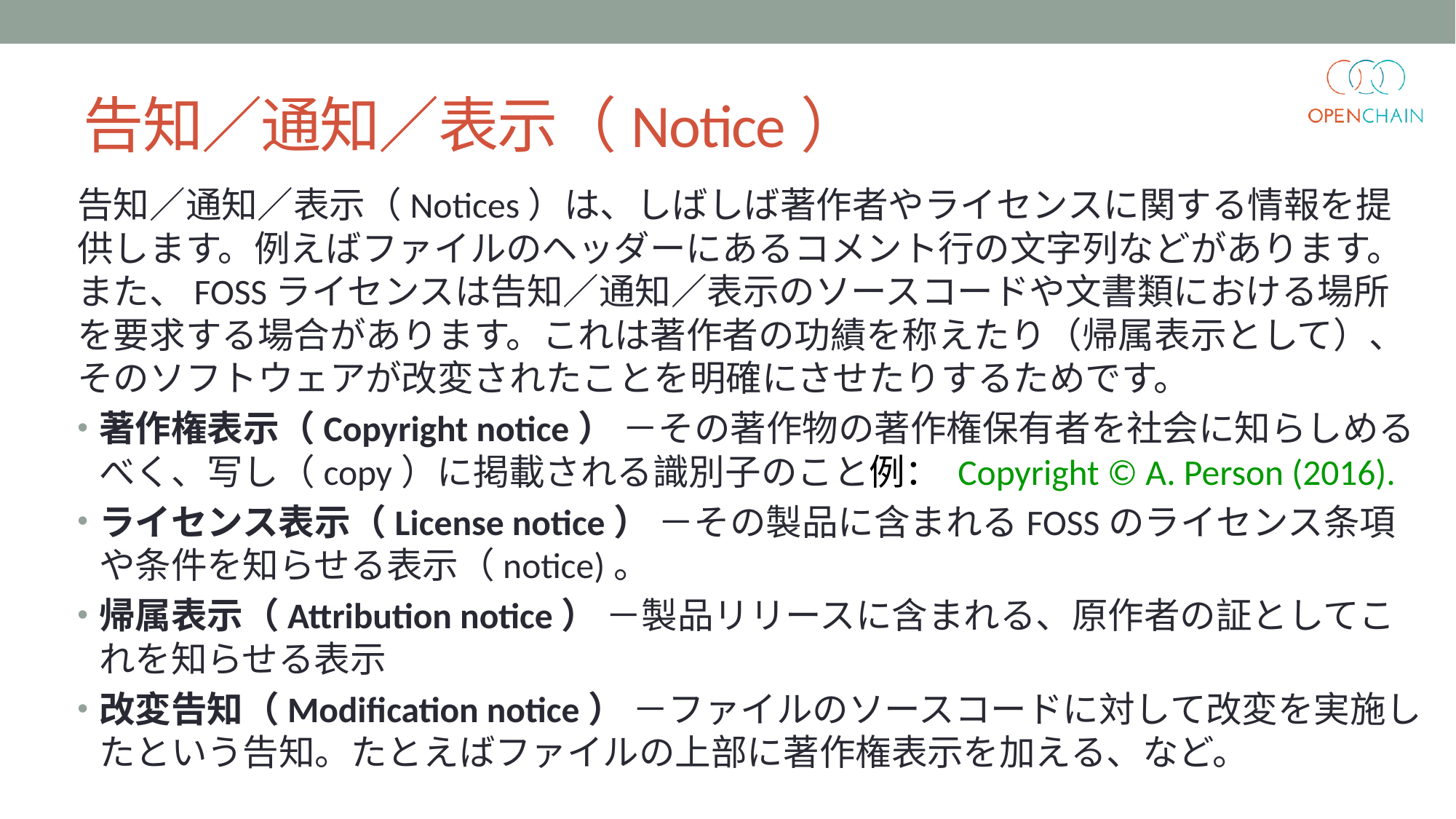

# 告知／通知／表示（Notice）
告知／通知／表示（Notices）は、しばしば著作者やライセンスに関する情報を提供します。例えばファイルのヘッダーにあるコメント行の文字列などがあります。また、FOSSライセンスは告知／通知／表示のソースコードや文書類における場所を要求する場合があります。これは著作者の功績を称えたり（帰属表示として）、そのソフトウェアが改変されたことを明確にさせたりするためです。
著作権表示（Copyright notice） －その著作物の著作権保有者を社会に知らしめるべく、写し（copy）に掲載される識別子のこと例： Copyright © A. Person (2016).
ライセンス表示（License notice） －その製品に含まれるFOSSのライセンス条項や条件を知らせる表示（notice)。
帰属表示（Attribution notice） －製品リリースに含まれる、原作者の証としてこれを知らせる表示
改変告知（Modification notice） －ファイルのソースコードに対して改変を実施したという告知。たとえばファイルの上部に著作権表示を加える、など。